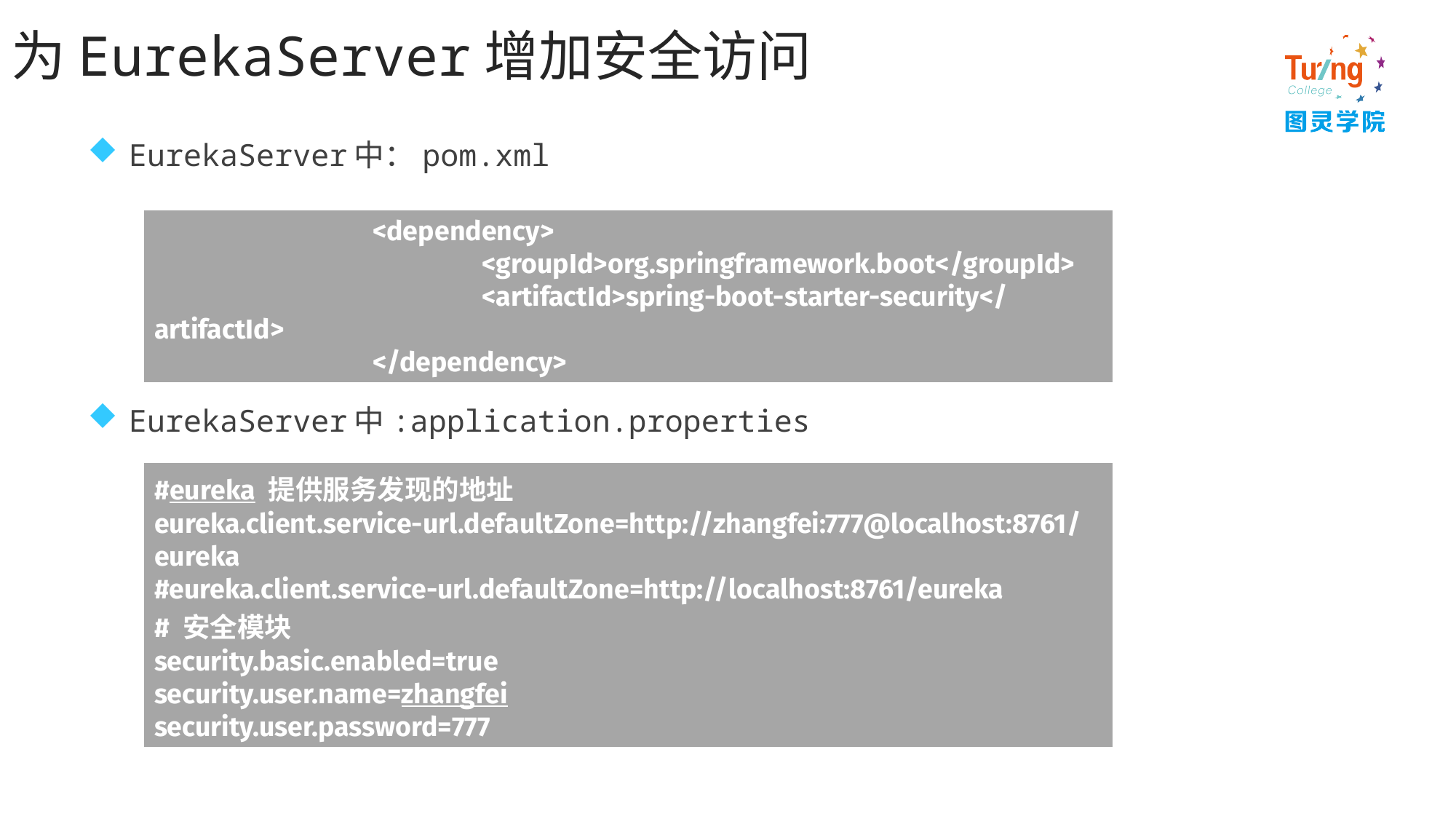

# 为EurekaServer增加安全访问
EurekaServer中：pom.xml

EurekaServer中:application.properties

| <dependency> <groupId>org.springframework.boot</groupId> <artifactId>spring-boot-starter-security</artifactId> </dependency> |
| --- |
| #eureka 提供服务发现的地址 eureka.client.service-url.defaultZone=http://zhangfei:777@localhost:8761/eureka #eureka.client.service-url.defaultZone=http://localhost:8761/eureka # 安全模块 security.basic.enabled=true security.user.name=zhangfei security.user.password=777 |
| --- |